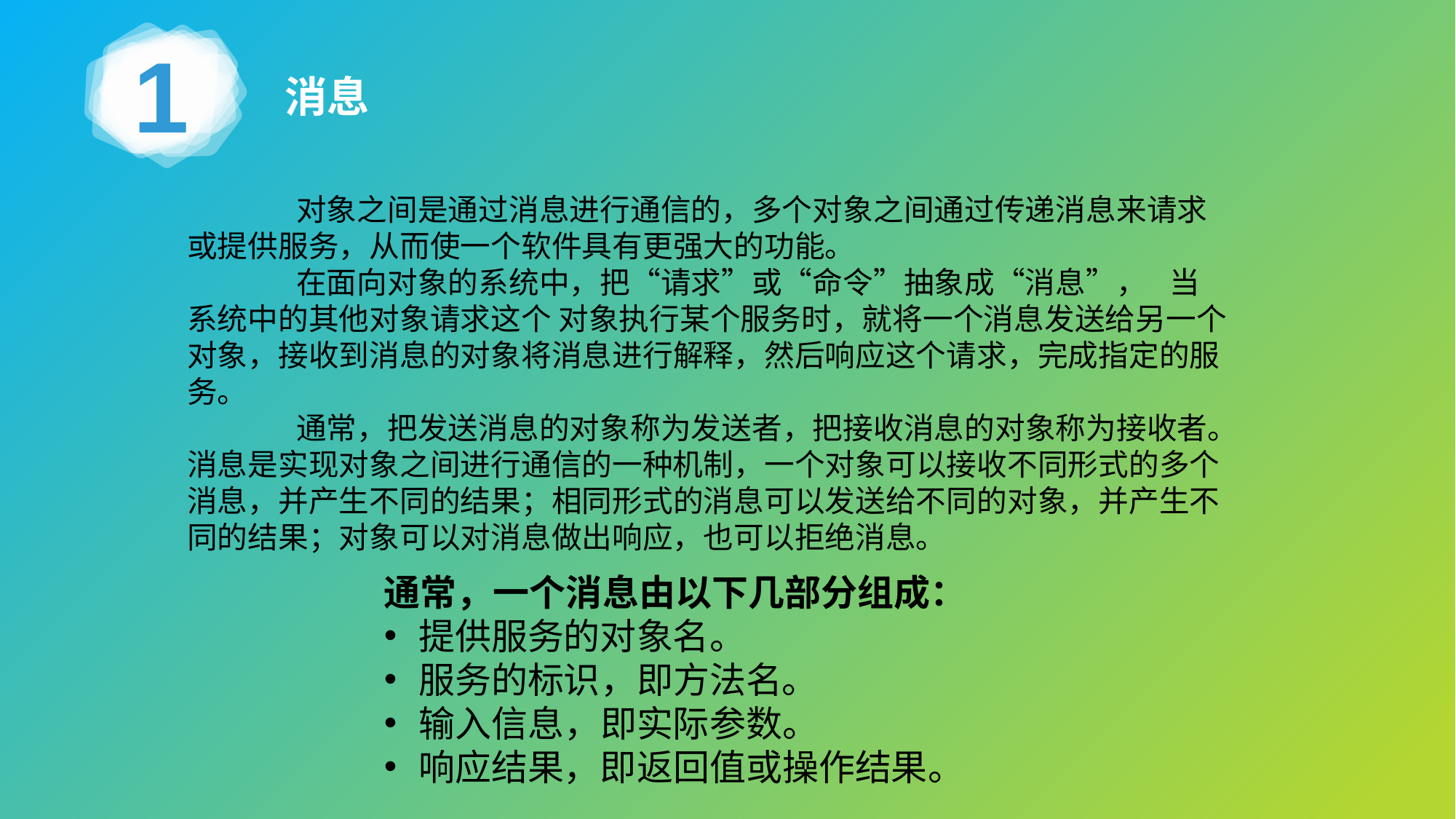

1

消息
	对象之间是通过消息进行通信的，多个对象之间通过传递消息来请求或提供服务，从而使一个软件具有更强大的功能。
	在面向对象的系统中，把“请求”或“命令”抽象成“消息”，	当系统中的其他对象请求这个 对象执行某个服务时，就将一个消息发送给另一个对象，接收到消息的对象将消息进行解释，然后响应这个请求，完成指定的服务。
	通常，把发送消息的对象称为发送者，把接收消息的对象称为接收者。消息是实现对象之间进行通信的一种机制，一个对象可以接收不同形式的多个消息，并产生不同的结果；相同形式的消息可以发送给不同的对象，并产生不同的结果；对象可以对消息做出响应，也可以拒绝消息。
通常，一个消息由以下几部分组成：
提供服务的对象名。
服务的标识，即方法名。
输入信息，即实际参数。
响应结果，即返回值或操作结果。